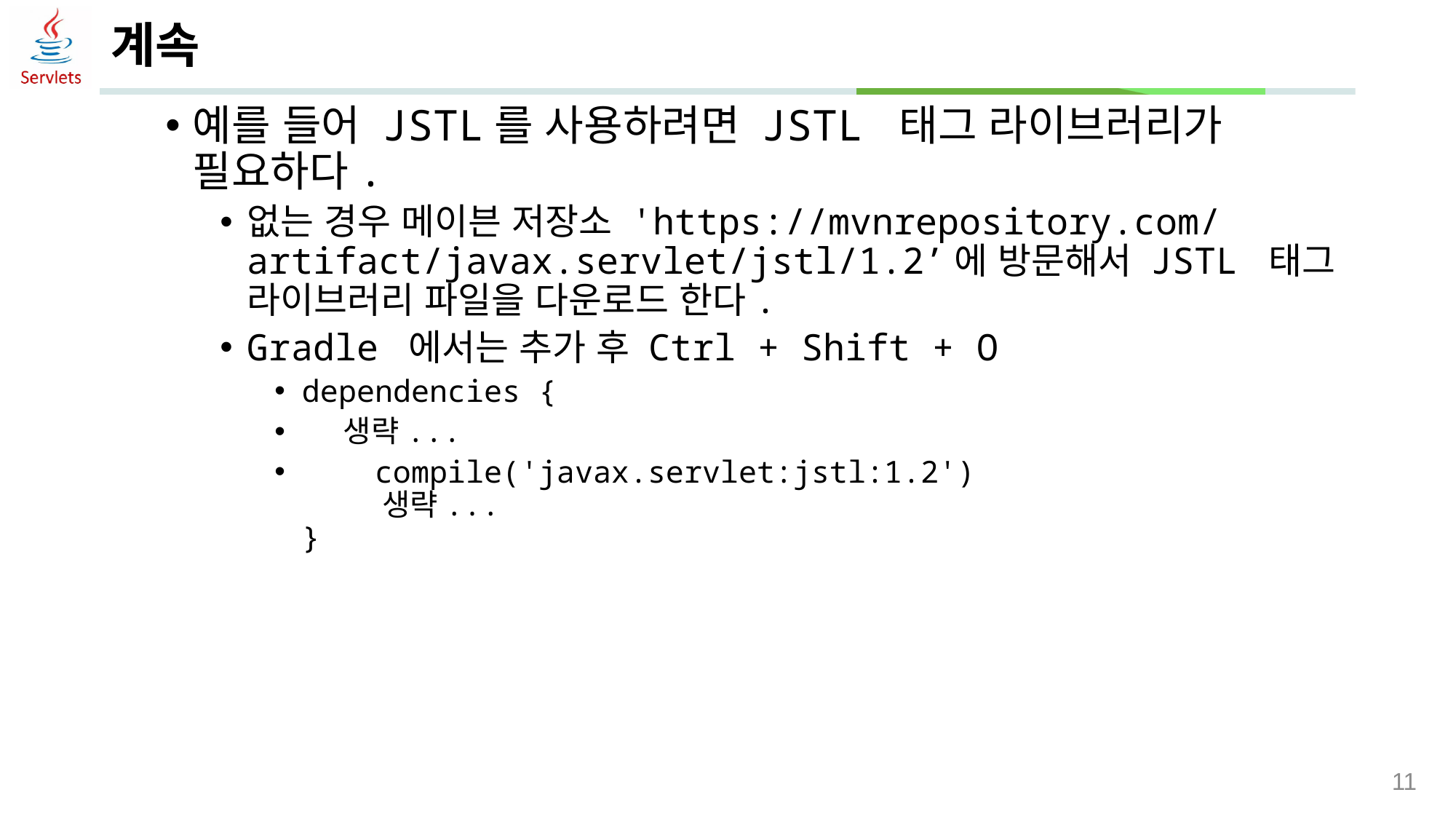

# 계속
예를 들어 JSTL를 사용하려면 JSTL 태그 라이브러리가 필요하다.
없는 경우 메이븐 저장소 'https://mvnrepository.com/artifact/javax.servlet/jstl/1.2’에 방문해서 JSTL 태그 라이브러리 파일을 다운로드 한다.
Gradle 에서는 추가 후 Ctrl + Shift + O
dependencies {
    생략...
    compile('javax.servlet:jstl:1.2')
    생략...
}

11